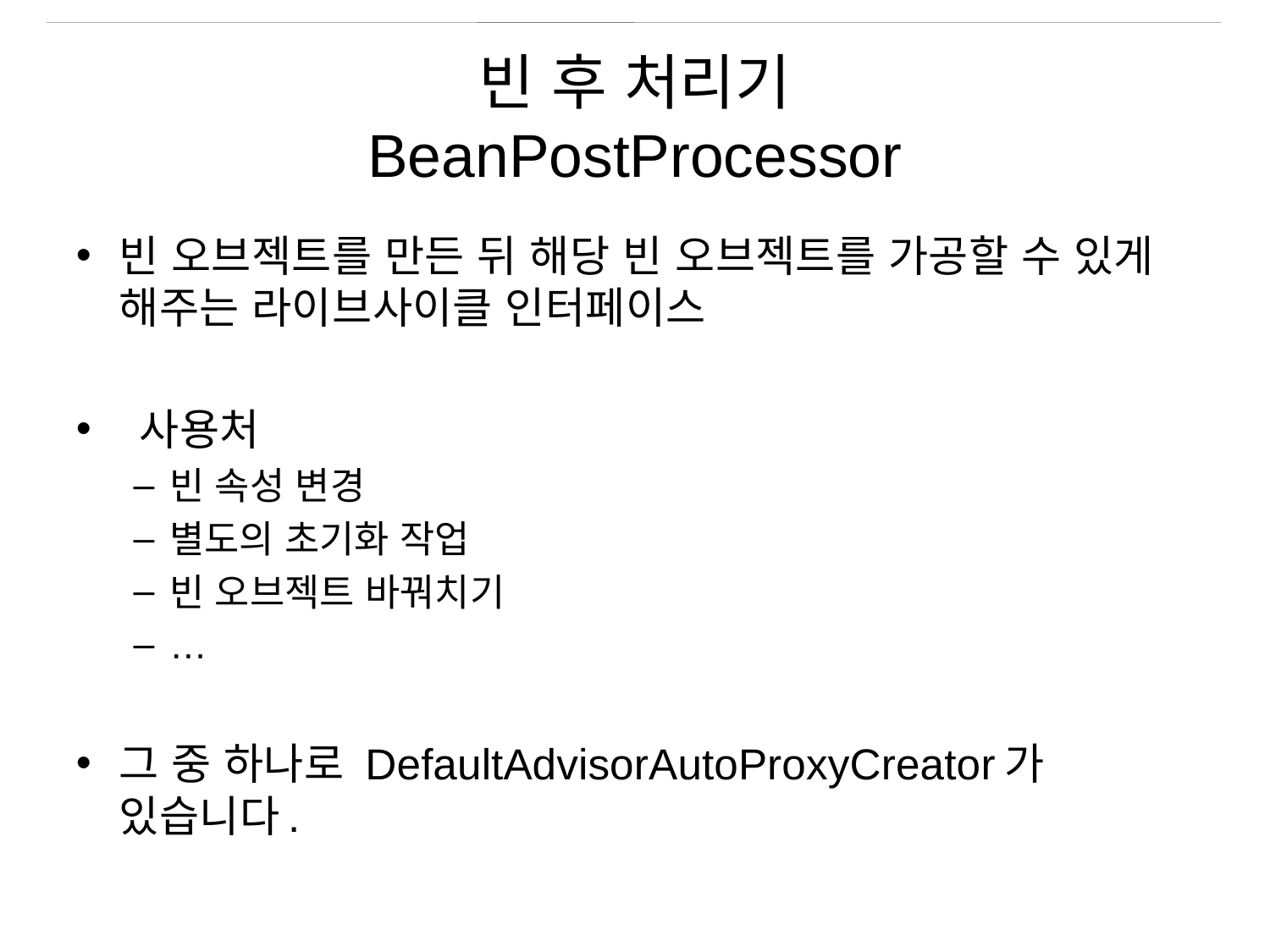

# 빈 후 처리기 BeanPostProcessor
빈 오브젝트를 만든 뒤 해당 빈 오브젝트를 가공할 수 있게 해주는 라이브사이클 인터페이스

 사용처
빈 속성 변경
별도의 초기화 작업
빈 오브젝트 바꿔치기
…

그 중 하나로 DefaultAdvisorAutoProxyCreator가 있습니다.